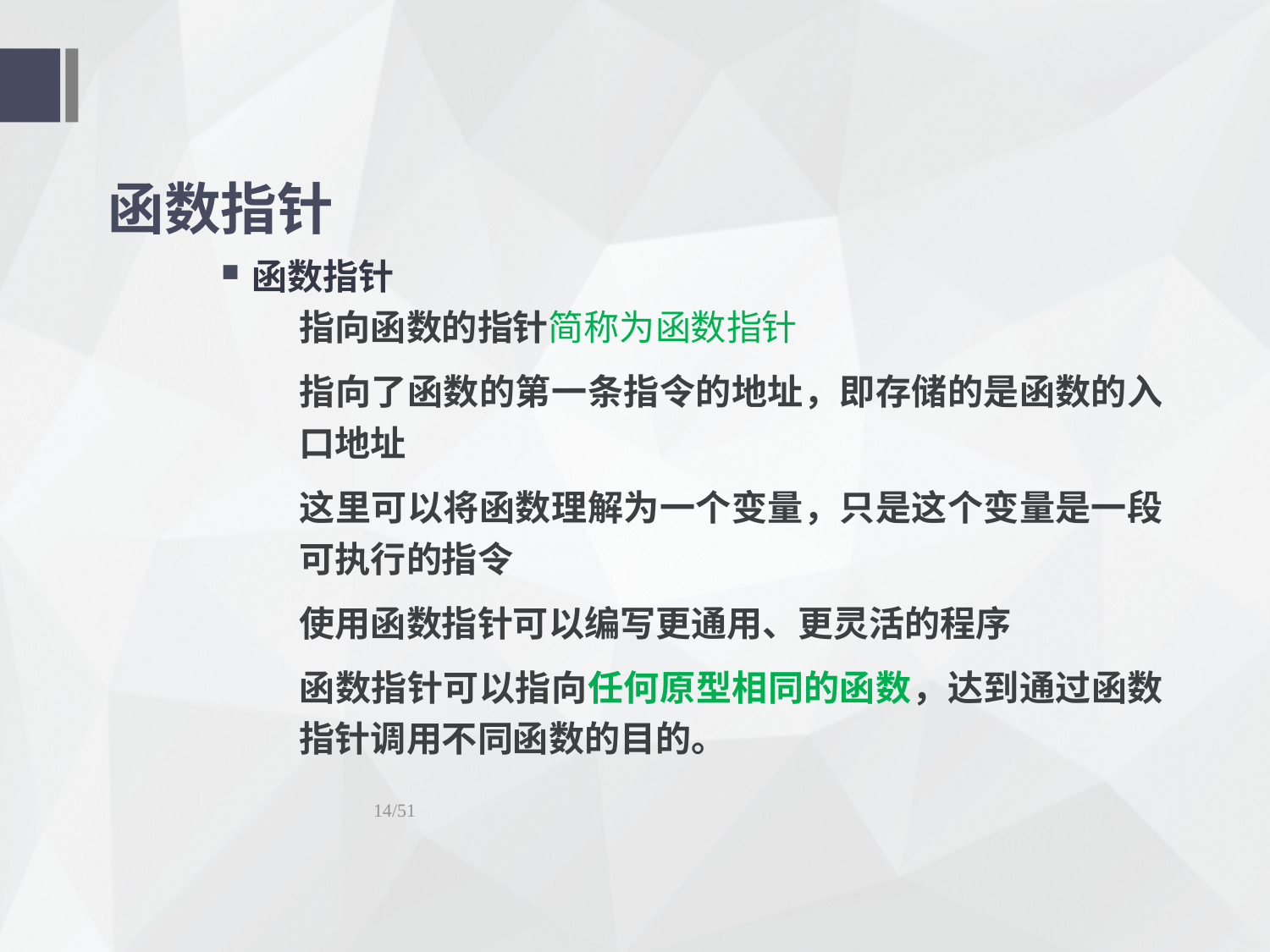

# 函数指针
 函数指针
指向函数的指针简称为函数指针
指向了函数的第一条指令的地址，即存储的是函数的入口地址
这里可以将函数理解为一个变量，只是这个变量是一段可执行的指令
使用函数指针可以编写更通用、更灵活的程序
函数指针可以指向任何原型相同的函数，达到通过函数指针调用不同函数的目的。

14/51